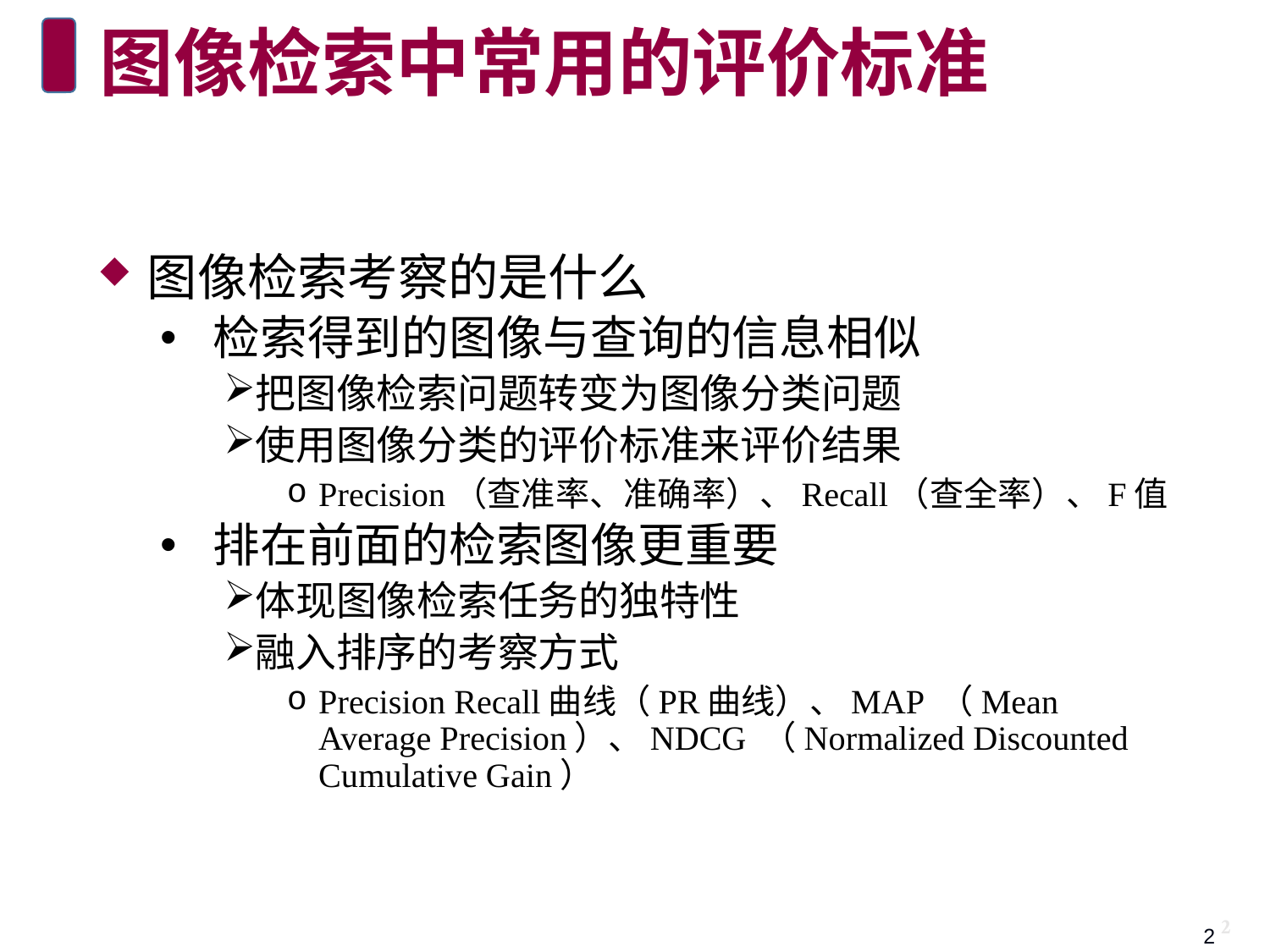

# 图像检索中常用的评价标准
图像检索考察的是什么
 检索得到的图像与查询的信息相似
把图像检索问题转变为图像分类问题
使用图像分类的评价标准来评价结果
Precision（查准率、准确率）、Recall（查全率）、F值
 排在前面的检索图像更重要
体现图像检索任务的独特性
融入排序的考察方式
Precision Recall曲线（PR曲线）、MAP （Mean Average Precision）、NDCG （Normalized Discounted Cumulative Gain）

2
2